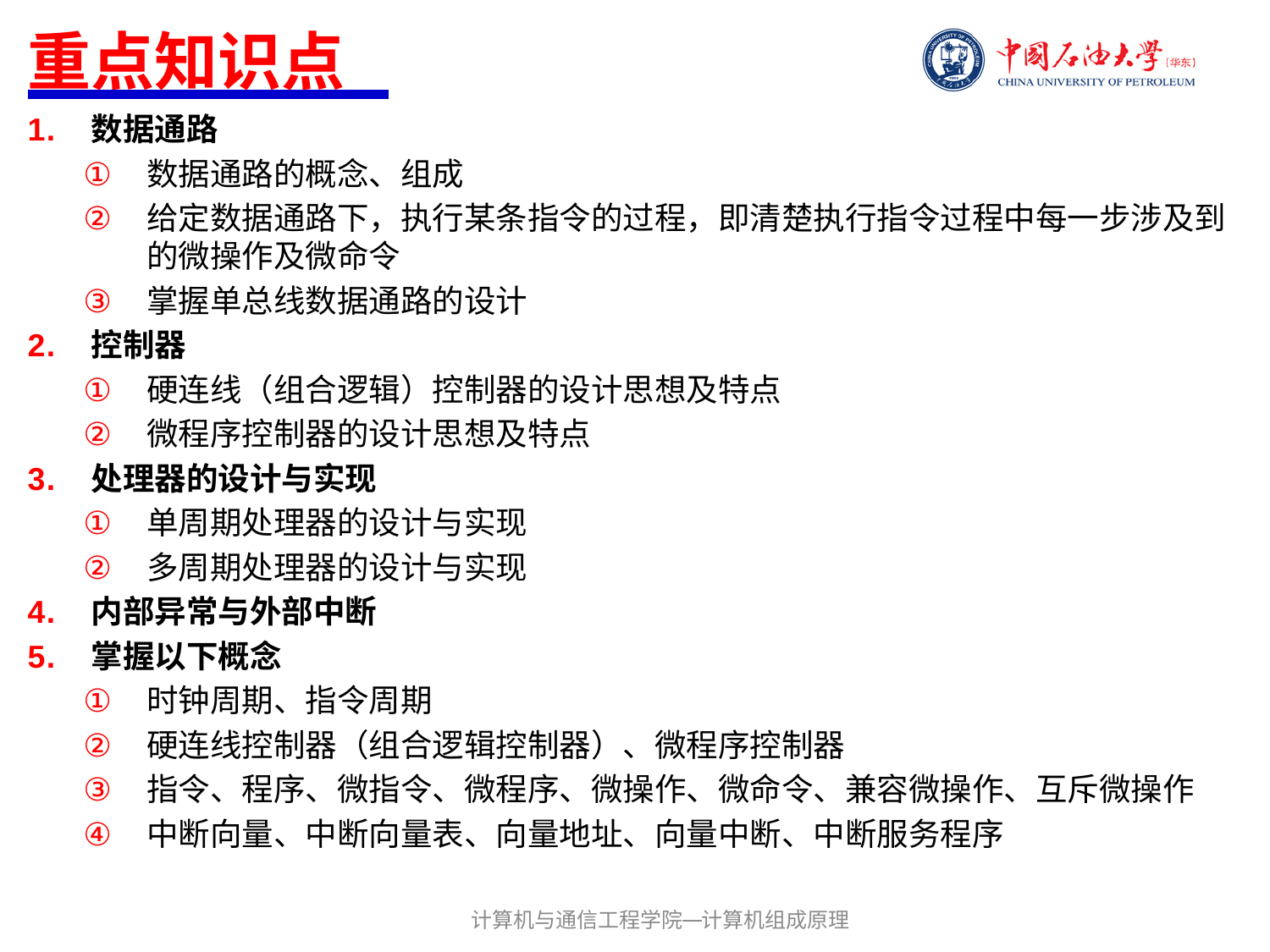

# 重点知识点
数据通路
数据通路的概念、组成
给定数据通路下，执行某条指令的过程，即清楚执行指令过程中每一步涉及到的微操作及微命令
掌握单总线数据通路的设计
控制器
硬连线（组合逻辑）控制器的设计思想及特点
微程序控制器的设计思想及特点
处理器的设计与实现
单周期处理器的设计与实现
多周期处理器的设计与实现
内部异常与外部中断
掌握以下概念
时钟周期、指令周期
硬连线控制器（组合逻辑控制器）、微程序控制器
指令、程序、微指令、微程序、微操作、微命令、兼容微操作、互斥微操作
中断向量、中断向量表、向量地址、向量中断、中断服务程序

计算机与通信工程学院—计算机组成原理
6